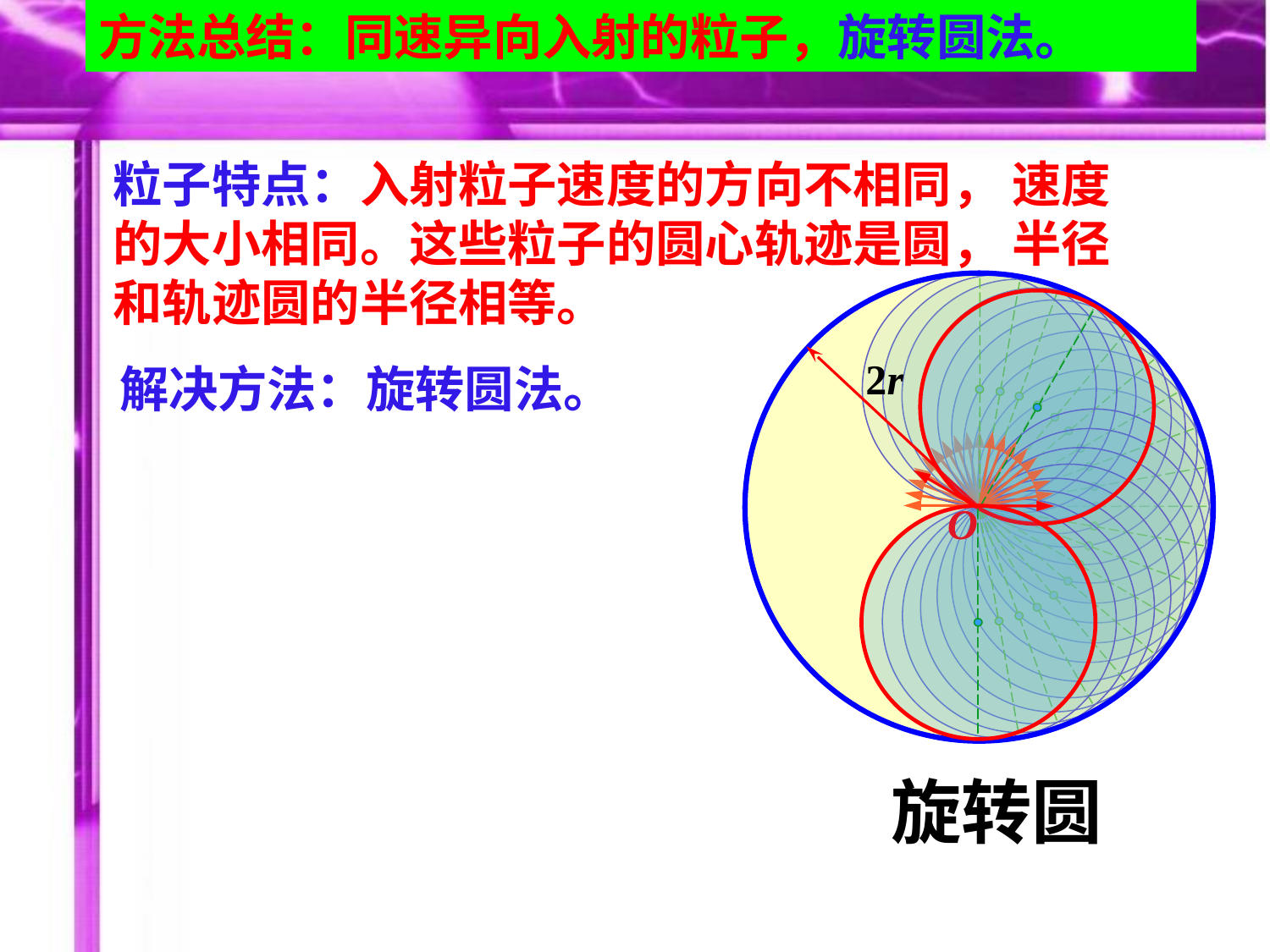

方法总结：同速异向入射的粒子，旋转圆法。
粒子特点：入射粒子速度的方向不相同， 速度的大小相同。这些粒子的圆心轨迹是圆， 半径和轨迹圆的半径相等。

2r

解决方法：旋转圆法。

O

旋转圆